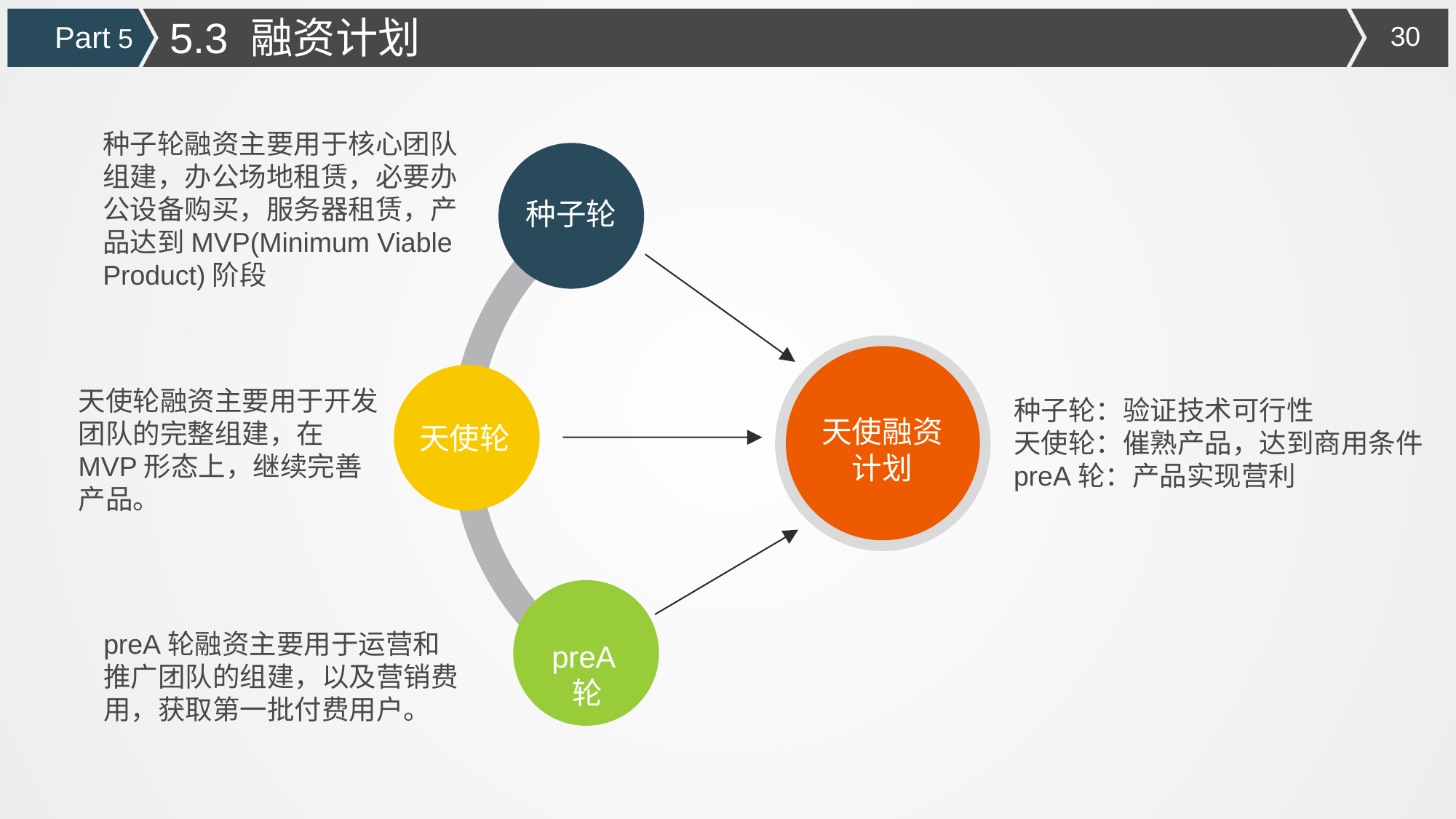

5.3 融资计划
Part 5
种子轮融资主要用于核心团队组建，办公场地租赁，必要办公设备购买，服务器租赁，产品达到MVP(Minimum Viable Product)阶段

种子轮

天使轮融资主要用于开发团队的完整组建，在MVP形态上，继续完善产品。
种子轮：验证技术可行性
天使轮：催熟产品，达到商用条件
preA轮：产品实现营利
天使融资计划
天使轮

preA轮融资主要用于运营和推广团队的组建，以及营销费用，获取第一批付费用户。
preA轮